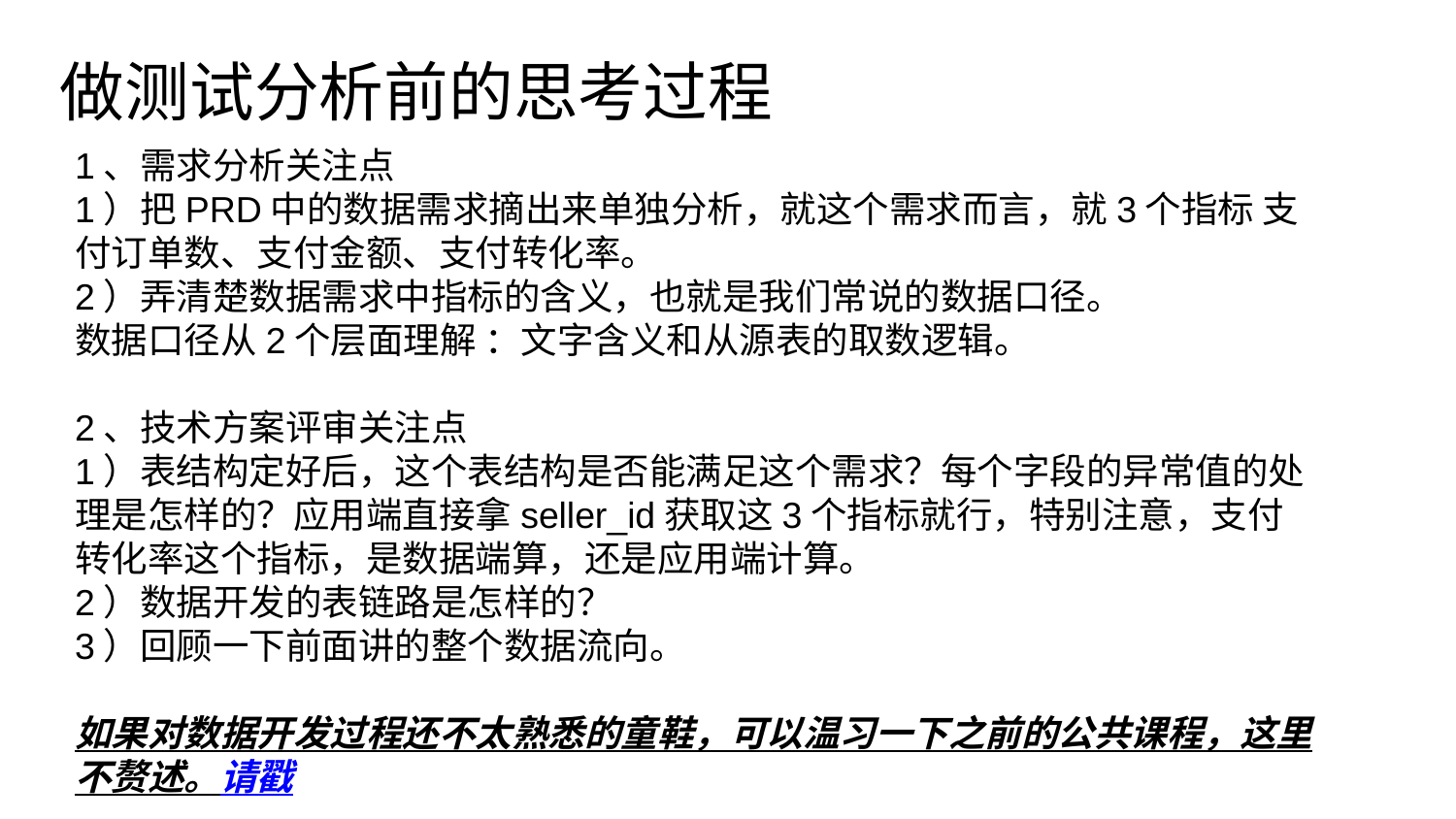

做测试分析前的思考过程
1、需求分析关注点
1）把PRD中的数据需求摘出来单独分析，就这个需求而言，就3个指标 支付订单数、支付金额、支付转化率。
2）弄清楚数据需求中指标的含义，也就是我们常说的数据口径。
数据口径从2个层面理解 ：文字含义和从源表的取数逻辑。

2、技术方案评审关注点
1）表结构定好后，这个表结构是否能满足这个需求？每个字段的异常值的处理是怎样的？应用端直接拿seller_id获取这3个指标就行，特别注意，支付转化率这个指标，是数据端算，还是应用端计算。
2）数据开发的表链路是怎样的？
3）回顾一下前面讲的整个数据流向。

如果对数据开发过程还不太熟悉的童鞋，可以温习一下之前的公共课程，这里不赘述。请戳